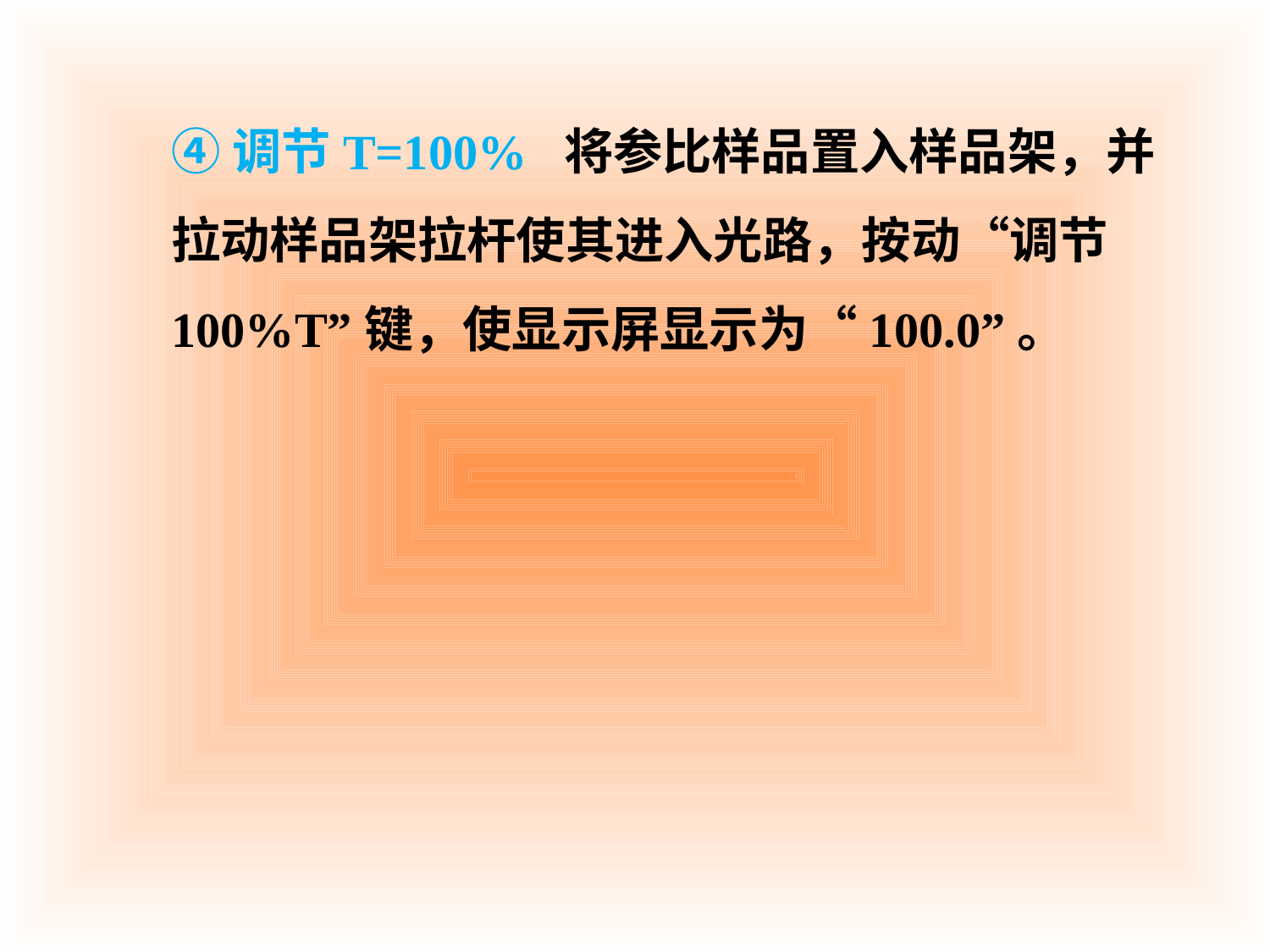

#
④调节T=100%  将参比样品置入样品架，并拉动样品架拉杆使其进入光路，按动“调节100%T”键，使显示屏显示为“100.0”。